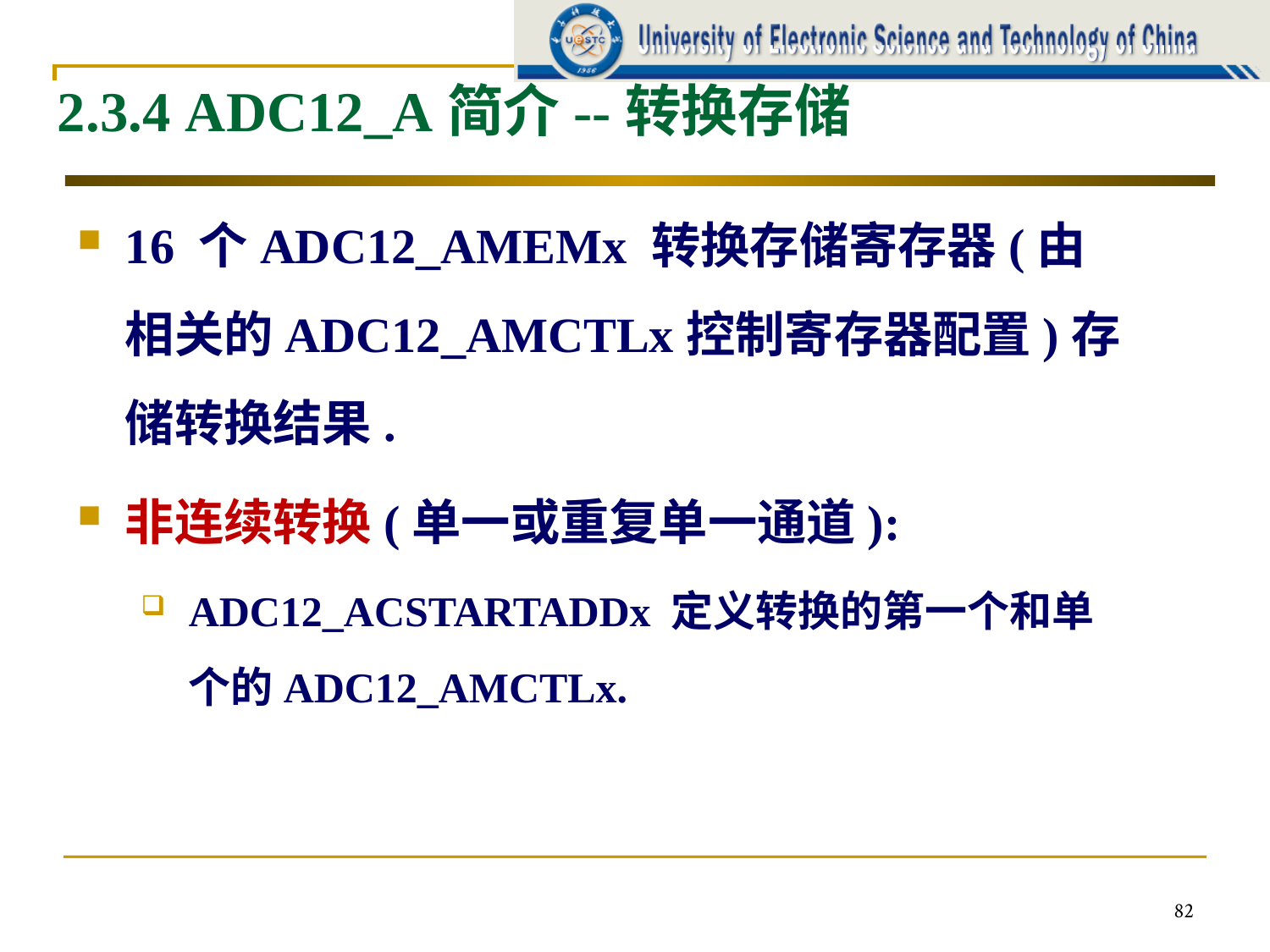

2.3.4 ADC12_A简介--转换存储
# 16 个ADC12_AMEMx 转换存储寄存器(由相关的ADC12_AMCTLx控制寄存器配置)存储转换结果.
非连续转换(单一或重复单一通道):
ADC12_ACSTARTADDx 定义转换的第一个和单个的ADC12_AMCTLx.

82